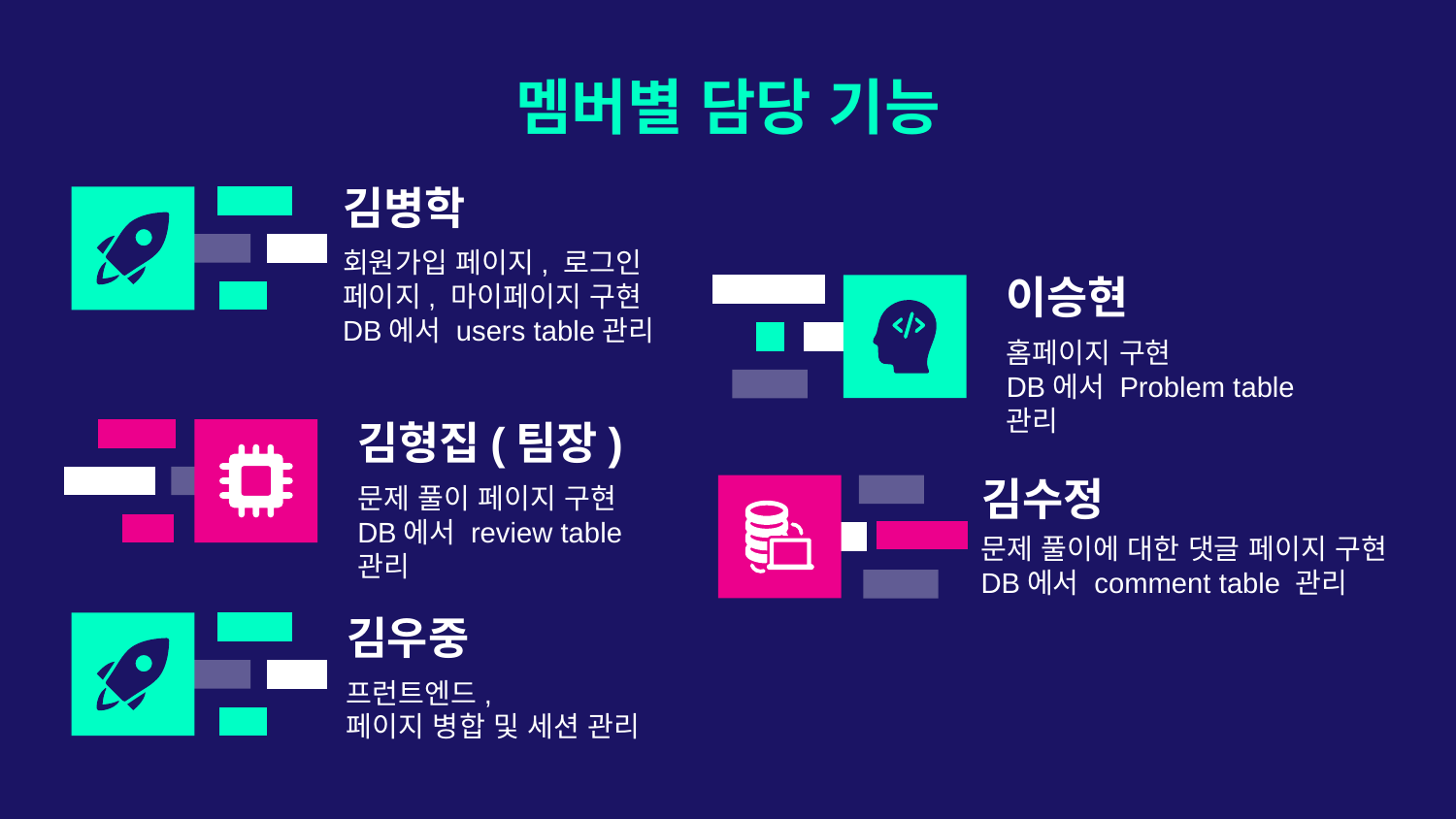

멤버별 담당 기능
김병학

회원가입 페이지, 로그인 페이지, 마이페이지 구현
DB에서 users table관리
# 이승현

홈페이지 구현
DB에서 Problem table 관리

김형집(팀장)

김수정

문제 풀이 페이지 구현
DB에서 review table 관리

문제 풀이에 대한 댓글 페이지 구현
DB에서 comment table 관리

김우중

프런트엔드,
페이지 병합 및 세션 관리